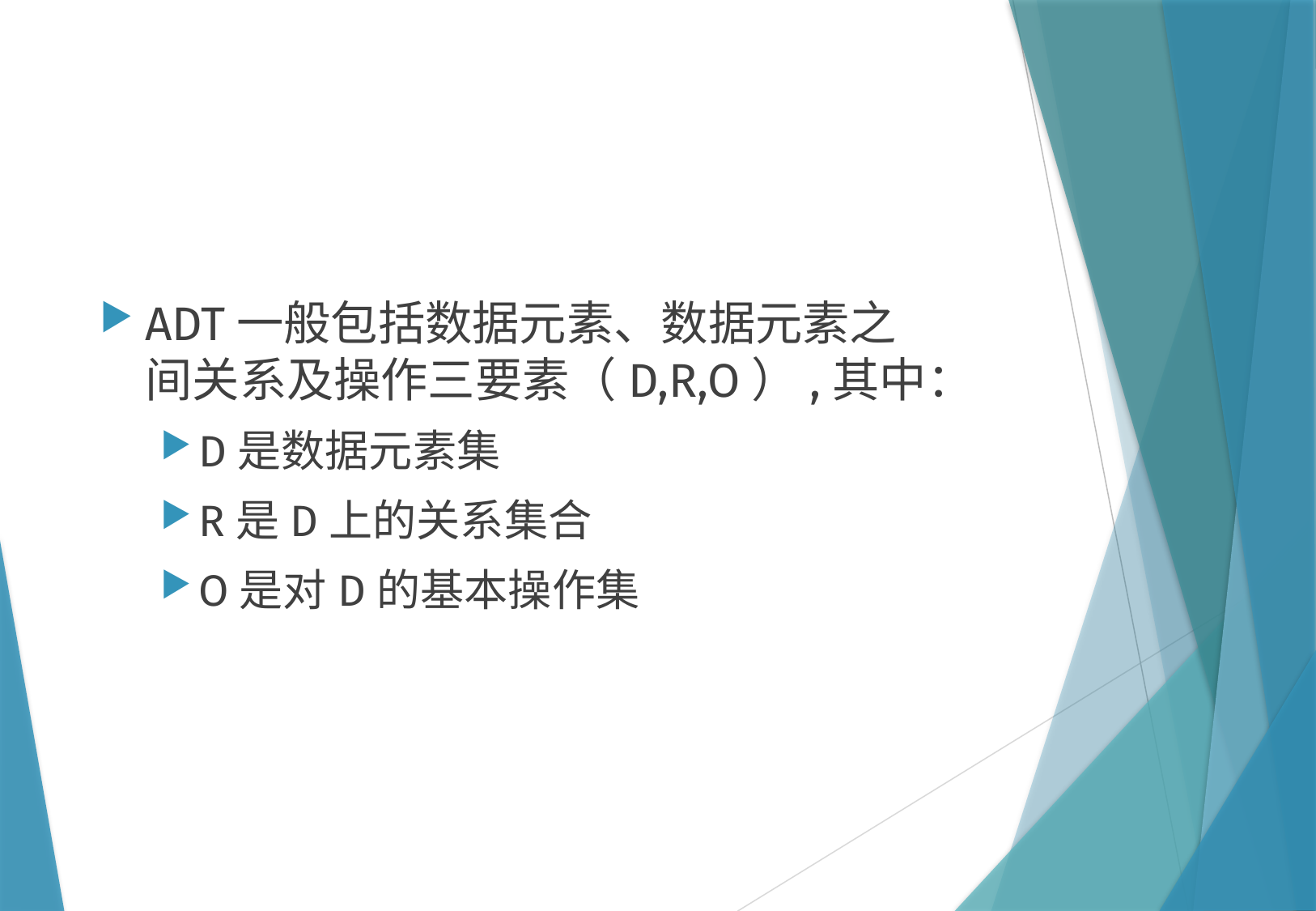

#
ADT一般包括数据元素、数据元素之间关系及操作三要素（D,R,O）,其中：
D是数据元素集
R是D上的关系集合
O是对D的基本操作集